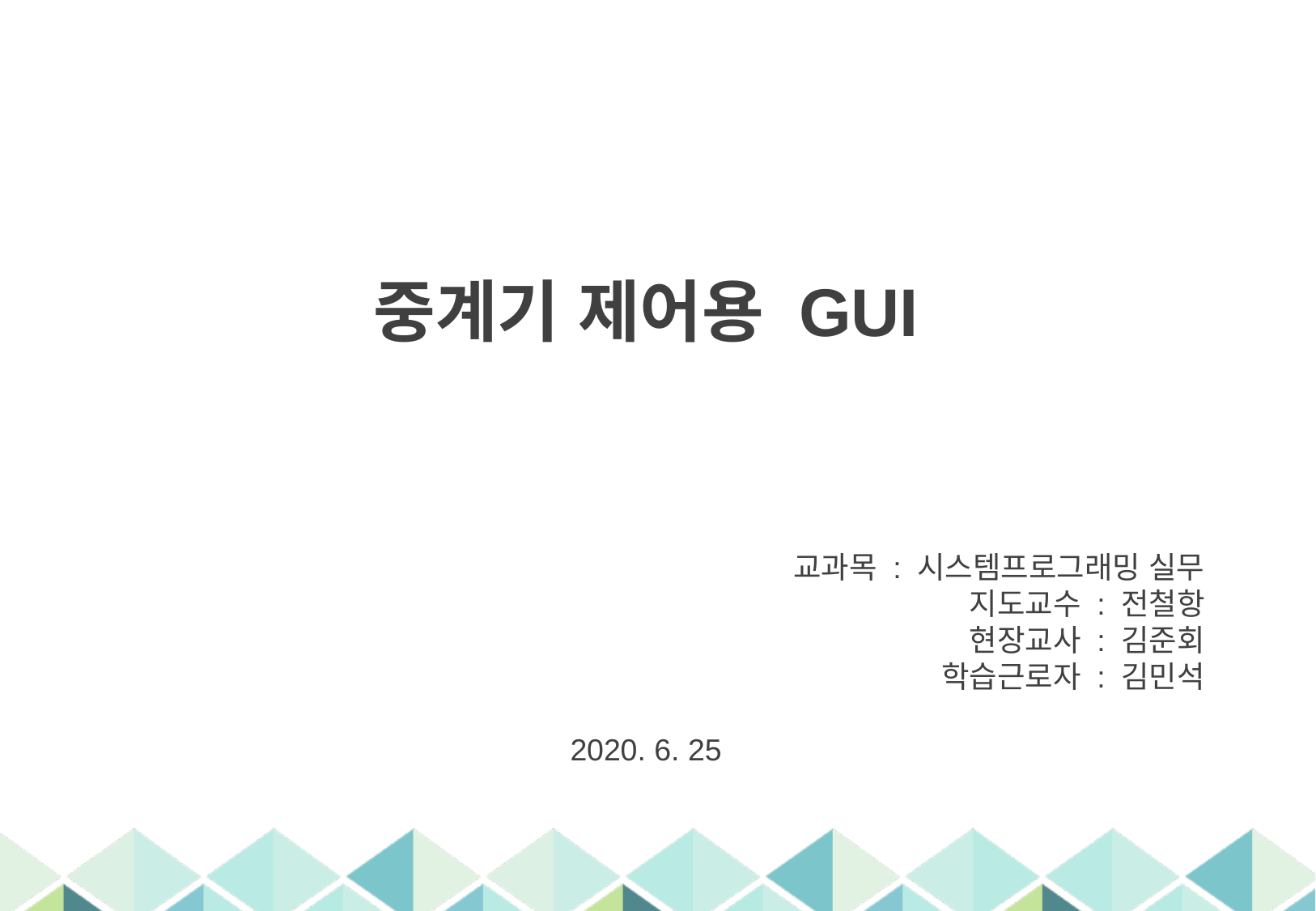

중계기 제어용 GUI

교과목 : 시스템프로그래밍 실무
지도교수 : 전철항
현장교사 : 김준회
학습근로자 : 김민석

2020. 6. 25